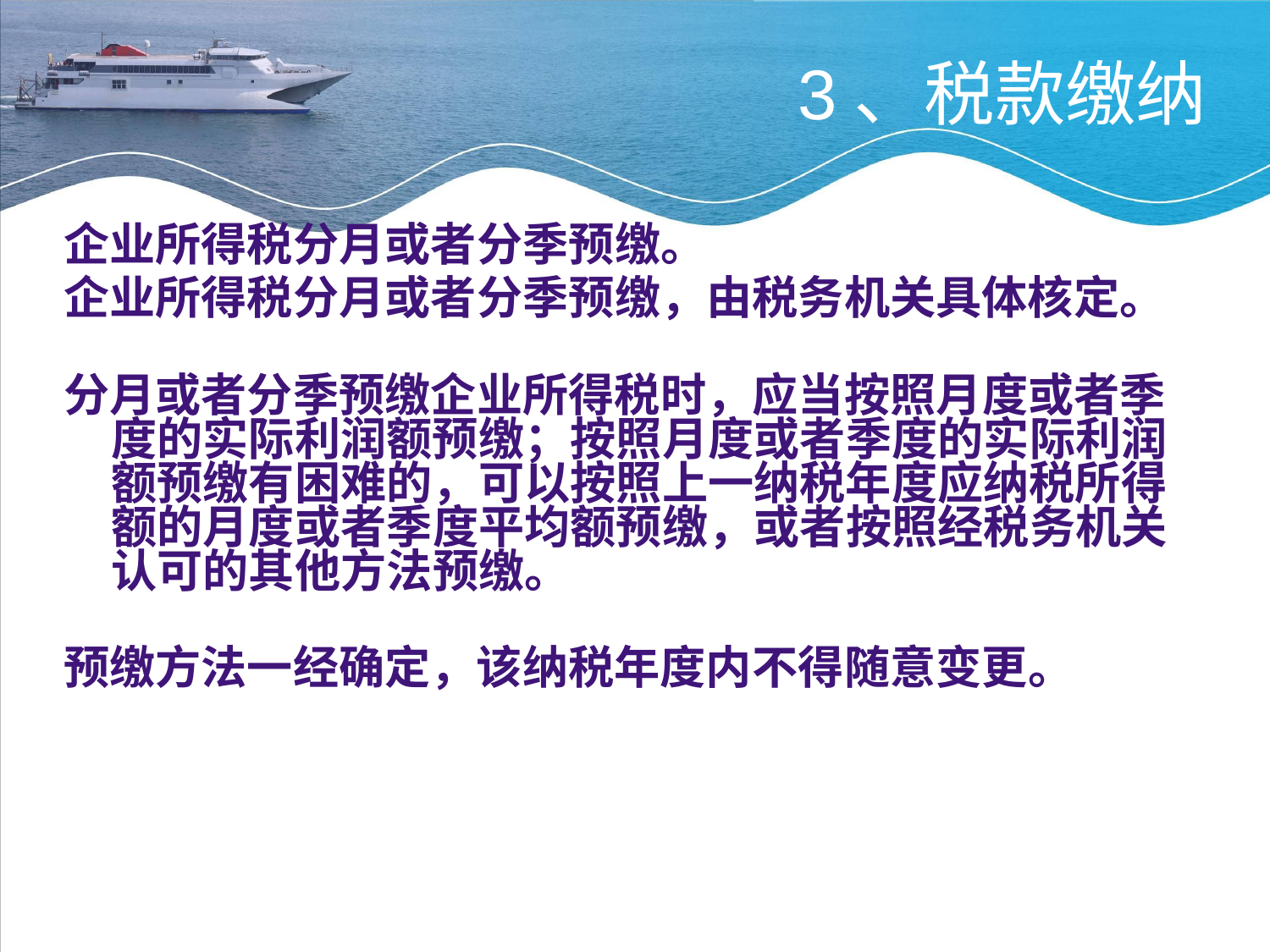

# 3、税款缴纳
企业所得税分月或者分季预缴。
企业所得税分月或者分季预缴，由税务机关具体核定。
分月或者分季预缴企业所得税时，应当按照月度或者季度的实际利润额预缴；按照月度或者季度的实际利润额预缴有困难的，可以按照上一纳税年度应纳税所得额的月度或者季度平均额预缴，或者按照经税务机关认可的其他方法预缴。
预缴方法一经确定，该纳税年度内不得随意变更。